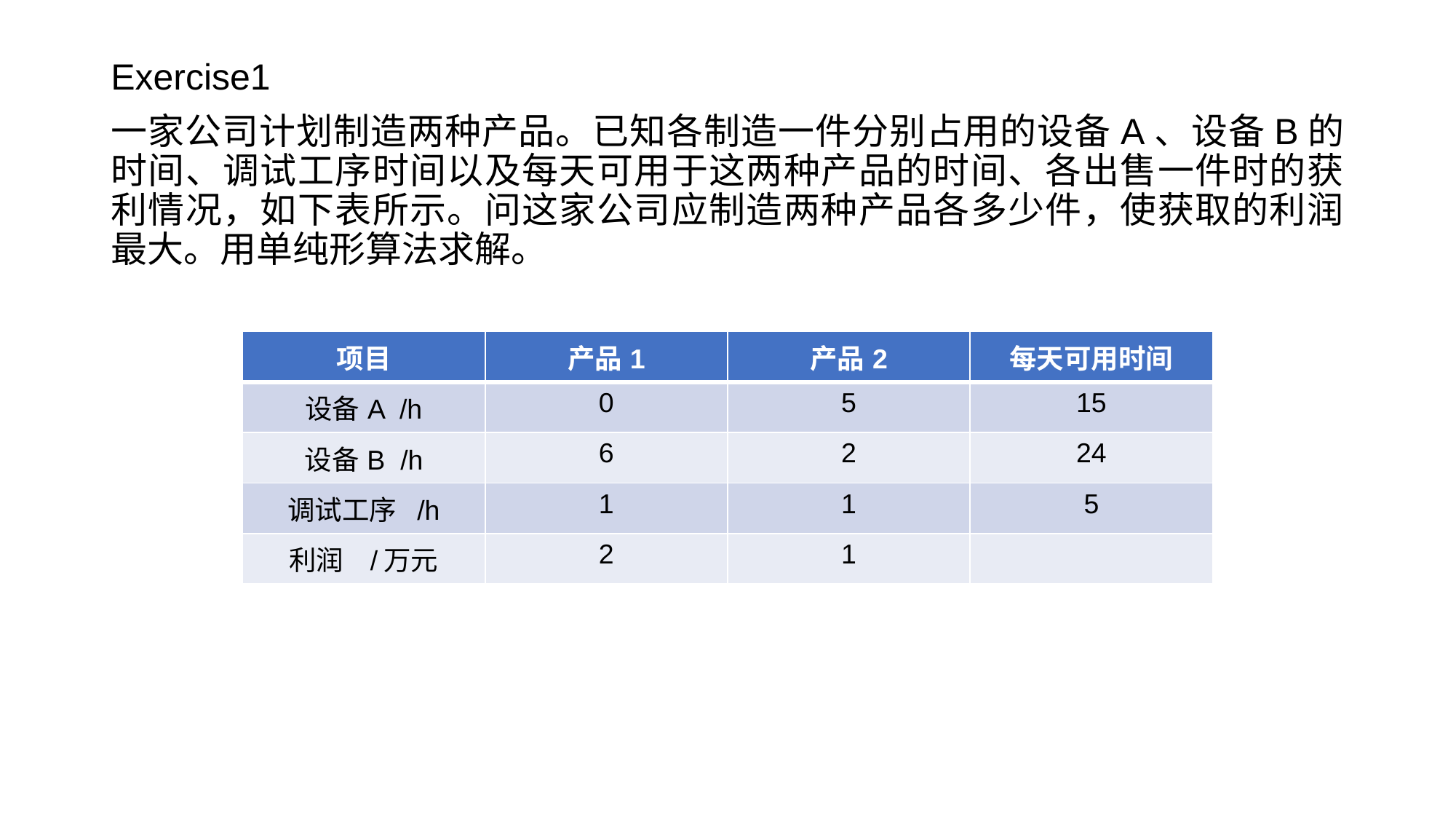

Exercise1
一家公司计划制造两种产品。已知各制造一件分别占用的设备A、设备B的时间、调试工序时间以及每天可用于这两种产品的时间、各出售一件时的获利情况，如下表所示。问这家公司应制造两种产品各多少件，使获取的利润最大。用单纯形算法求解。
| 项目 | 产品1 | 产品2 | 每天可用时间 |
| --- | --- | --- | --- |
| 设备A /h | 0 | 5 | 15 |
| 设备B /h | 6 | 2 | 24 |
| 调试工序 /h | 1 | 1 | 5 |
| 利润 /万元 | 2 | 1 |  |